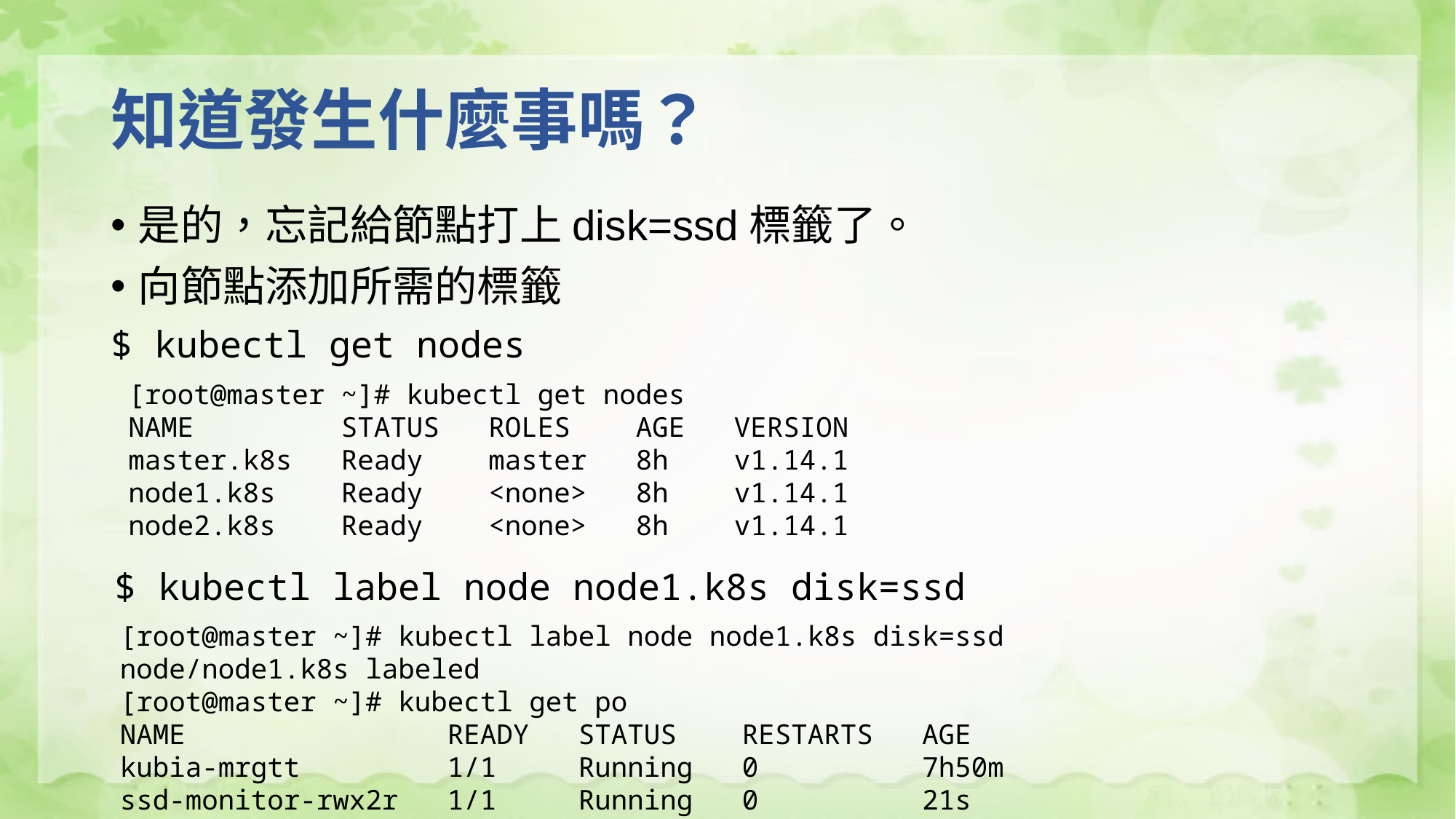

# 知道發生什麼事嗎？
是的，忘記給節點打上disk=ssd標籤了。
向節點添加所需的標籤
$ kubectl get nodes
[root@master ~]# kubectl get nodes
NAME         STATUS   ROLES    AGE   VERSION
master.k8s   Ready    master   8h    v1.14.1
node1.k8s    Ready    <none>   8h    v1.14.1
node2.k8s    Ready    <none>   8h    v1.14.1
$ kubectl label node node1.k8s disk=ssd
[root@master ~]# kubectl label node node1.k8s disk=ssd
node/node1.k8s labeled
[root@master ~]# kubectl get po
NAME                READY   STATUS    RESTARTS   AGE
kubia-mrgtt         1/1     Running   0          7h50m
ssd-monitor-rwx2r   1/1     Running   0          21s